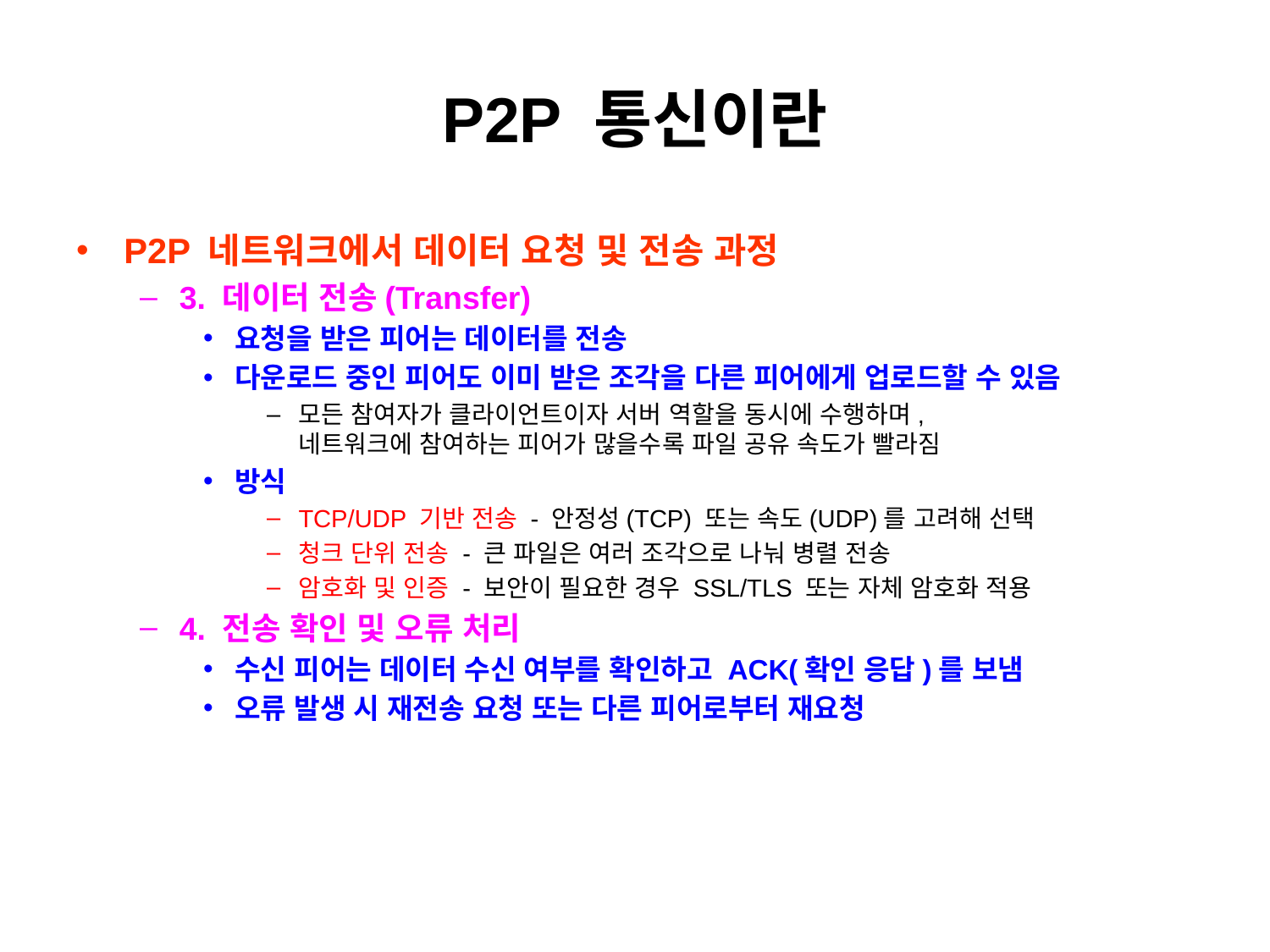

# P2P 통신이란
P2P 네트워크에서 데이터 요청 및 전송 과정
3. 데이터 전송(Transfer)
요청을 받은 피어는 데이터를 전송
다운로드 중인 피어도 이미 받은 조각을 다른 피어에게 업로드할 수 있음
모든 참여자가 클라이언트이자 서버 역할을 동시에 수행하며,
네트워크에 참여하는 피어가 많을수록 파일 공유 속도가 빨라짐
방식
TCP/UDP 기반 전송 - 안정성(TCP) 또는 속도(UDP)를 고려해 선택
청크 단위 전송 - 큰 파일은 여러 조각으로 나눠 병렬 전송
암호화 및 인증 - 보안이 필요한 경우 SSL/TLS 또는 자체 암호화 적용
4. 전송 확인 및 오류 처리
수신 피어는 데이터 수신 여부를 확인하고 ACK(확인 응답)를 보냄
오류 발생 시 재전송 요청 또는 다른 피어로부터 재요청